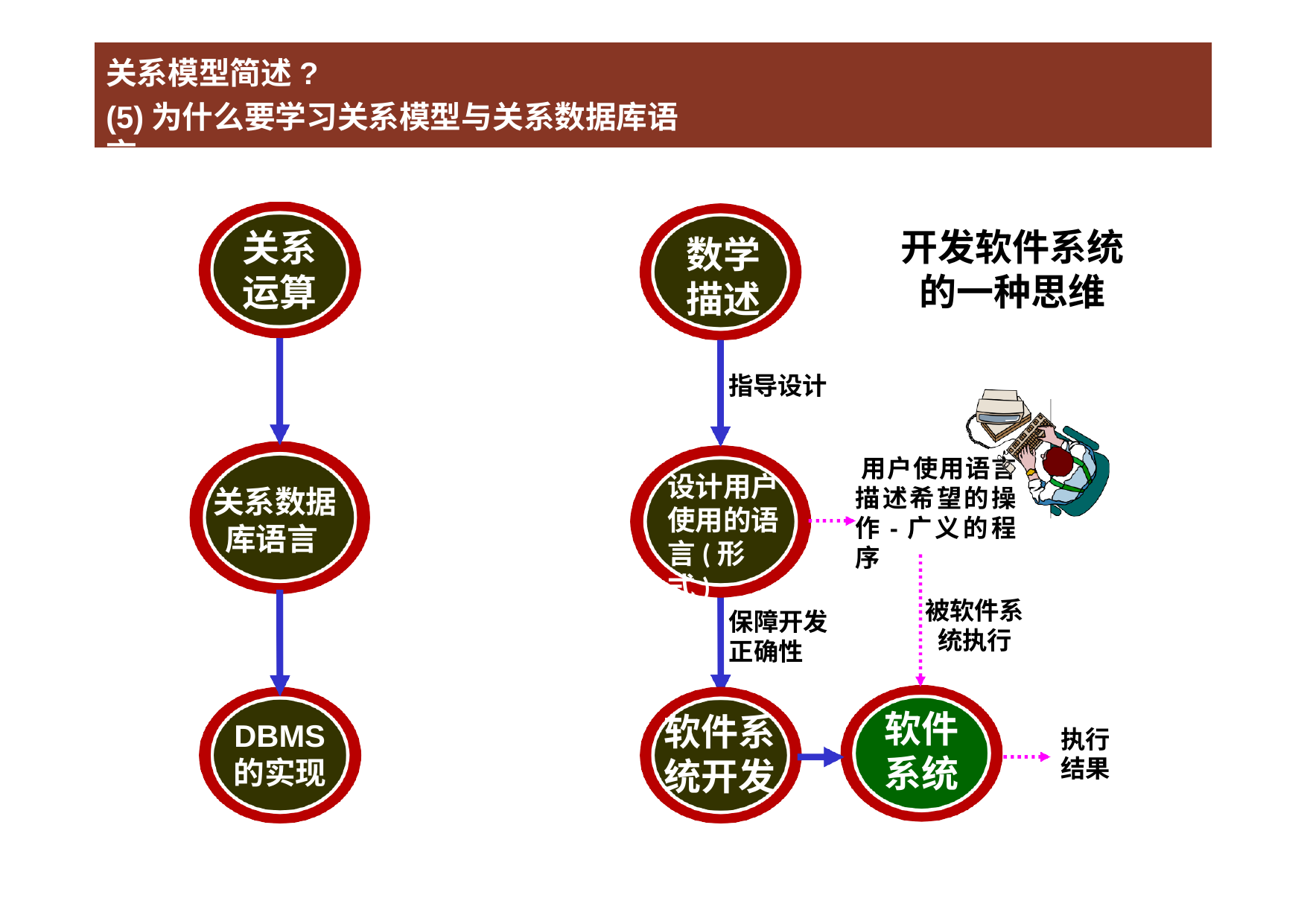

# 关系模型简述?
(5)为什么要学习关系模型与关系数据库语言

开发软件系统 的一种思维
关系 运算
数学 描述
数学 描述
指导设计
用户使用语言 描述希望的操 作-广义的程序
设计用户 使用的语 言(形式)
设计用户使用的语言(形式)
关系数据 库语言
关系数据库语言
被软件系 统执行
保障开发 正确性
软件系统
软件系统开发
软件 系统
DBMS
的实现
软件系 统开发
执行 结果